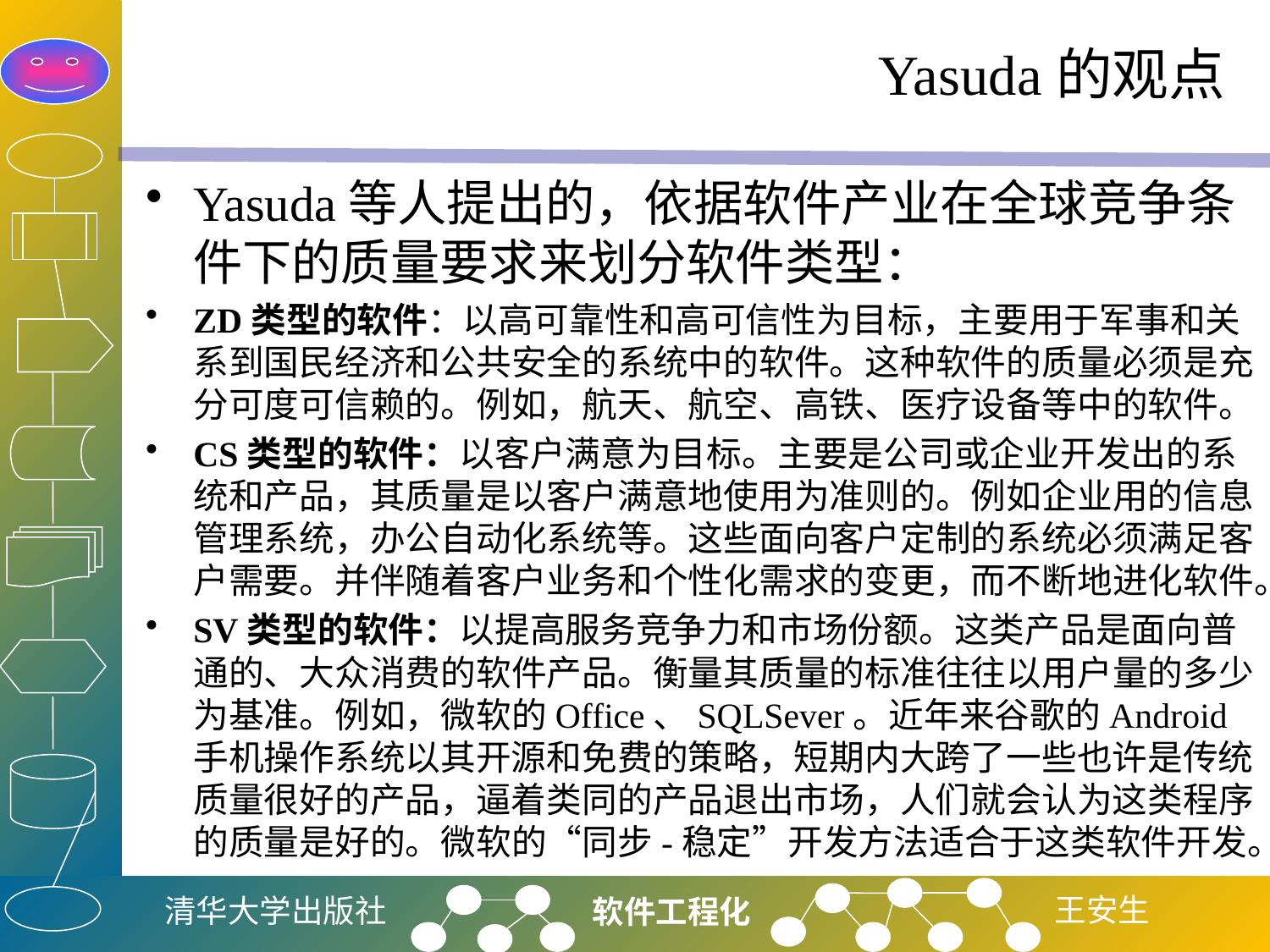

# Yasuda的观点
Yasuda等人提出的，依据软件产业在全球竞争条件下的质量要求来划分软件类型：
ZD类型的软件：以高可靠性和高可信性为目标，主要用于军事和关系到国民经济和公共安全的系统中的软件。这种软件的质量必须是充分可度可信赖的。例如，航天、航空、高铁、医疗设备等中的软件。
CS类型的软件：以客户满意为目标。主要是公司或企业开发出的系统和产品，其质量是以客户满意地使用为准则的。例如企业用的信息管理系统，办公自动化系统等。这些面向客户定制的系统必须满足客户需要。并伴随着客户业务和个性化需求的变更，而不断地进化软件。
SV类型的软件：以提高服务竞争力和市场份额。这类产品是面向普通的、大众消费的软件产品。衡量其质量的标准往往以用户量的多少为基准。例如，微软的Office、SQLSever。近年来谷歌的Android手机操作系统以其开源和免费的策略，短期内大跨了一些也许是传统质量很好的产品，逼着类同的产品退出市场，人们就会认为这类程序的质量是好的。微软的“同步-稳定”开发方法适合于这类软件开发。